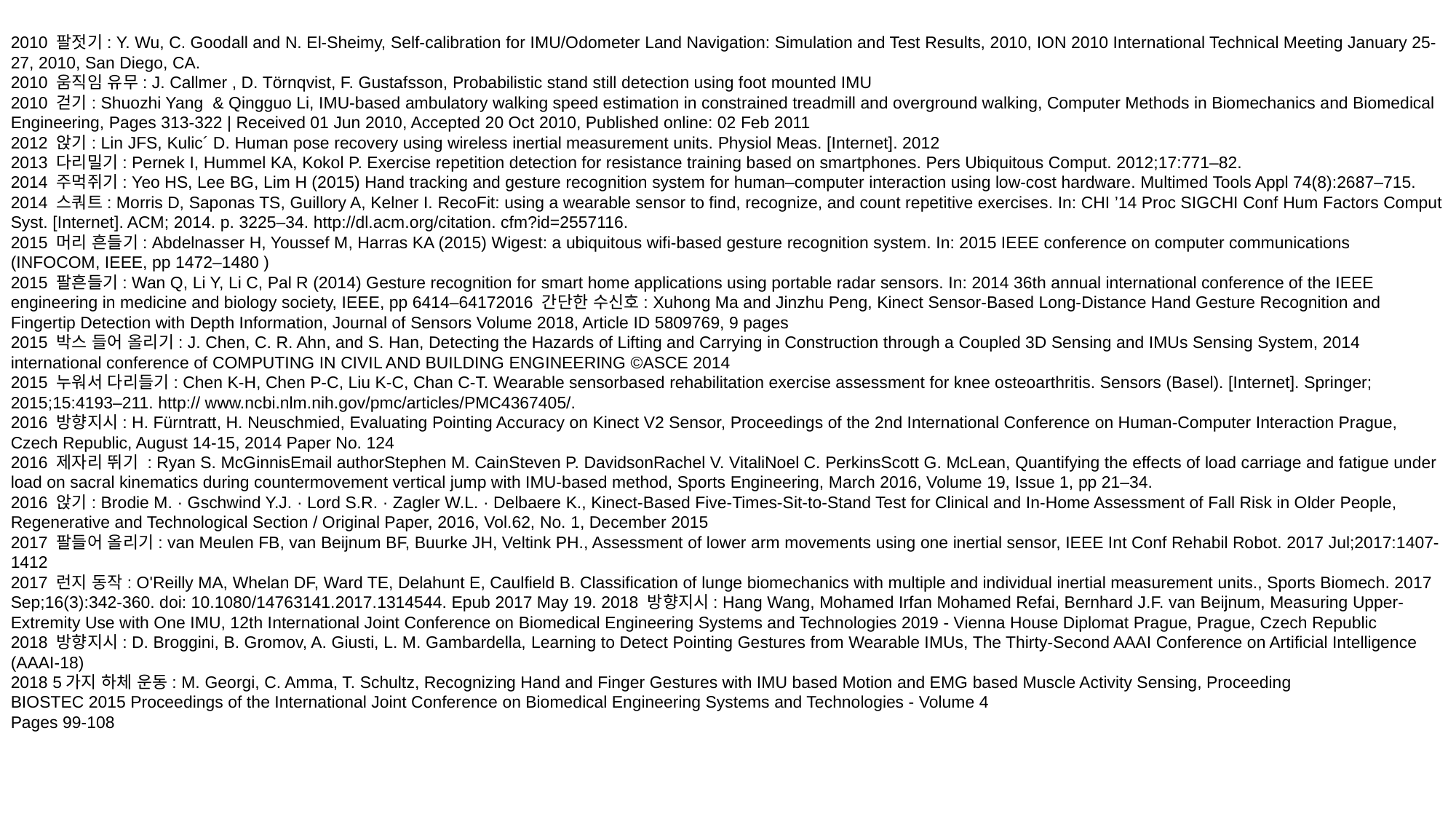

2010 팔젓기: Y. Wu, C. Goodall and N. El-Sheimy, Self-calibration for IMU/Odometer Land Navigation: Simulation and Test Results, 2010, ION 2010 International Technical Meeting January 25-27, 2010, San Diego, CA.
2010 움직임 유무: J. Callmer , D. Törnqvist, F. Gustafsson, Probabilistic stand still detection using foot mounted IMU
2010 걷기: Shuozhi Yang  & Qingguo Li, IMU-based ambulatory walking speed estimation in constrained treadmill and overground walking, Computer Methods in Biomechanics and Biomedical Engineering, Pages 313-322 | Received 01 Jun 2010, Accepted 20 Oct 2010, Published online: 02 Feb 2011
2012 앉기: Lin JFS, Kulic´ D. Human pose recovery using wireless inertial measurement units. Physiol Meas. [Internet]. 2012
2013 다리밀기: Pernek I, Hummel KA, Kokol P. Exercise repetition detection for resistance training based on smartphones. Pers Ubiquitous Comput. 2012;17:771–82.
2014 주먹쥐기: Yeo HS, Lee BG, Lim H (2015) Hand tracking and gesture recognition system for human–computer interaction using low-cost hardware. Multimed Tools Appl 74(8):2687–715.
2014 스쿼트: Morris D, Saponas TS, Guillory A, Kelner I. RecoFit: using a wearable sensor to find, recognize, and count repetitive exercises. In: CHI ’14 Proc SIGCHI Conf Hum Factors Comput Syst. [Internet]. ACM; 2014. p. 3225–34. http://dl.acm.org/citation. cfm?id=2557116.
2015 머리 흔들기: Abdelnasser H, Youssef M, Harras KA (2015) Wigest: a ubiquitous wifi-based gesture recognition system. In: 2015 IEEE conference on computer communications (INFOCOM, IEEE, pp 1472–1480 )
2015 팔흔들기: Wan Q, Li Y, Li C, Pal R (2014) Gesture recognition for smart home applications using portable radar sensors. In: 2014 36th annual international conference of the IEEE engineering in medicine and biology society, IEEE, pp 6414–64172016 간단한 수신호: Xuhong Ma and Jinzhu Peng, Kinect Sensor-Based Long-Distance Hand Gesture Recognition and Fingertip Detection with Depth Information, Journal of Sensors Volume 2018, Article ID 5809769, 9 pages
2015 박스 들어 올리기: J. Chen, C. R. Ahn, and S. Han, Detecting the Hazards of Lifting and Carrying in Construction through a Coupled 3D Sensing and IMUs Sensing System, 2014 international conference of COMPUTING IN CIVIL AND BUILDING ENGINEERING ©ASCE 2014
2015 누워서 다리들기: Chen K-H, Chen P-C, Liu K-C, Chan C-T. Wearable sensorbased rehabilitation exercise assessment for knee osteoarthritis. Sensors (Basel). [Internet]. Springer; 2015;15:4193–211. http:// www.ncbi.nlm.nih.gov/pmc/articles/PMC4367405/.
2016 방향지시: H. Fürntratt, H. Neuschmied, Evaluating Pointing Accuracy on Kinect V2 Sensor, Proceedings of the 2nd International Conference on Human-Computer Interaction Prague, Czech Republic, August 14-15, 2014 Paper No. 124
2016 제자리 뛰기 : Ryan S. McGinnisEmail authorStephen M. CainSteven P. DavidsonRachel V. VitaliNoel C. PerkinsScott G. McLean, Quantifying the effects of load carriage and fatigue under load on sacral kinematics during countermovement vertical jump with IMU-based method, Sports Engineering, March 2016, Volume 19, Issue 1, pp 21–34.
2016 앉기: Brodie M. · Gschwind Y.J. · Lord S.R. · Zagler W.L. · Delbaere K., Kinect-Based Five-Times-Sit-to-Stand Test for Clinical and In-Home Assessment of Fall Risk in Older People, Regenerative and Technological Section / Original Paper, 2016, Vol.62, No. 1, December 2015
2017 팔들어 올리기: van Meulen FB, van Beijnum BF, Buurke JH, Veltink PH., Assessment of lower arm movements using one inertial sensor, IEEE Int Conf Rehabil Robot. 2017 Jul;2017:1407-1412
2017 런지 동작: O'Reilly MA, Whelan DF, Ward TE, Delahunt E, Caulfield B. Classification of lunge biomechanics with multiple and individual inertial measurement units., Sports Biomech. 2017 Sep;16(3):342-360. doi: 10.1080/14763141.2017.1314544. Epub 2017 May 19. 2018 방향지시: Hang Wang, Mohamed Irfan Mohamed Refai, Bernhard J.F. van Beijnum, Measuring Upper-Extremity Use with One IMU, 12th International Joint Conference on Biomedical Engineering Systems and Technologies 2019 - Vienna House Diplomat Prague, Prague, Czech Republic
2018 방향지시: D. Broggini, B. Gromov, A. Giusti, L. M. Gambardella, Learning to Detect Pointing Gestures from Wearable IMUs, The Thirty-Second AAAI Conference on Artificial Intelligence (AAAI-18)
2018 5가지 하체 운동: M. Georgi, C. Amma, T. Schultz, Recognizing Hand and Finger Gestures with IMU based Motion and EMG based Muscle Activity Sensing, Proceeding
BIOSTEC 2015 Proceedings of the International Joint Conference on Biomedical Engineering Systems and Technologies - Volume 4
Pages 99-108